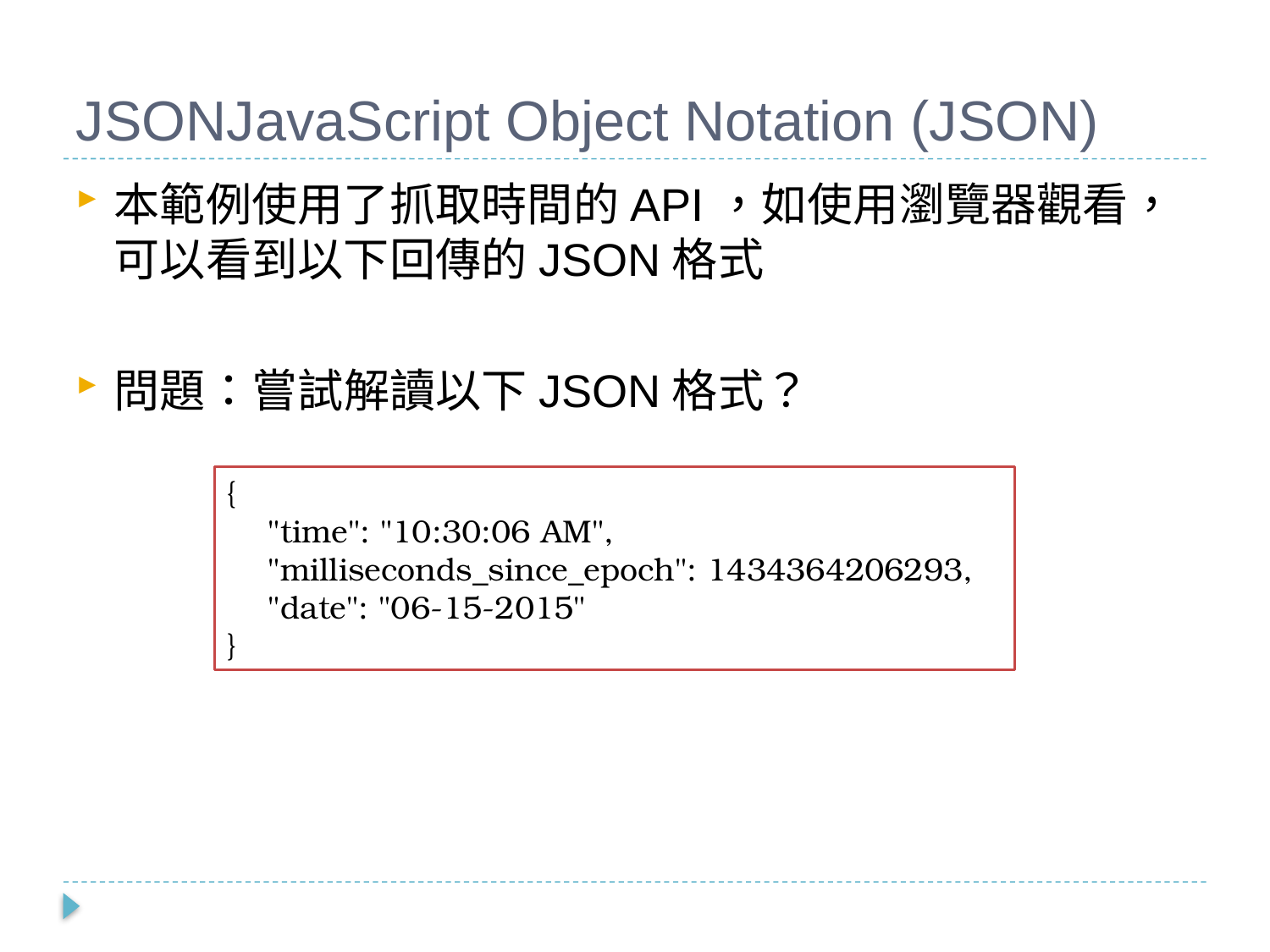

# JSONJavaScript Object Notation (JSON)
本範例使用了抓取時間的API，如使用瀏覽器觀看，可以看到以下回傳的JSON格式

問題：嘗試解讀以下JSON格式？
{
    "time": "10:30:06 AM",
    "milliseconds_since_epoch": 1434364206293,
    "date": "06-15-2015"
}